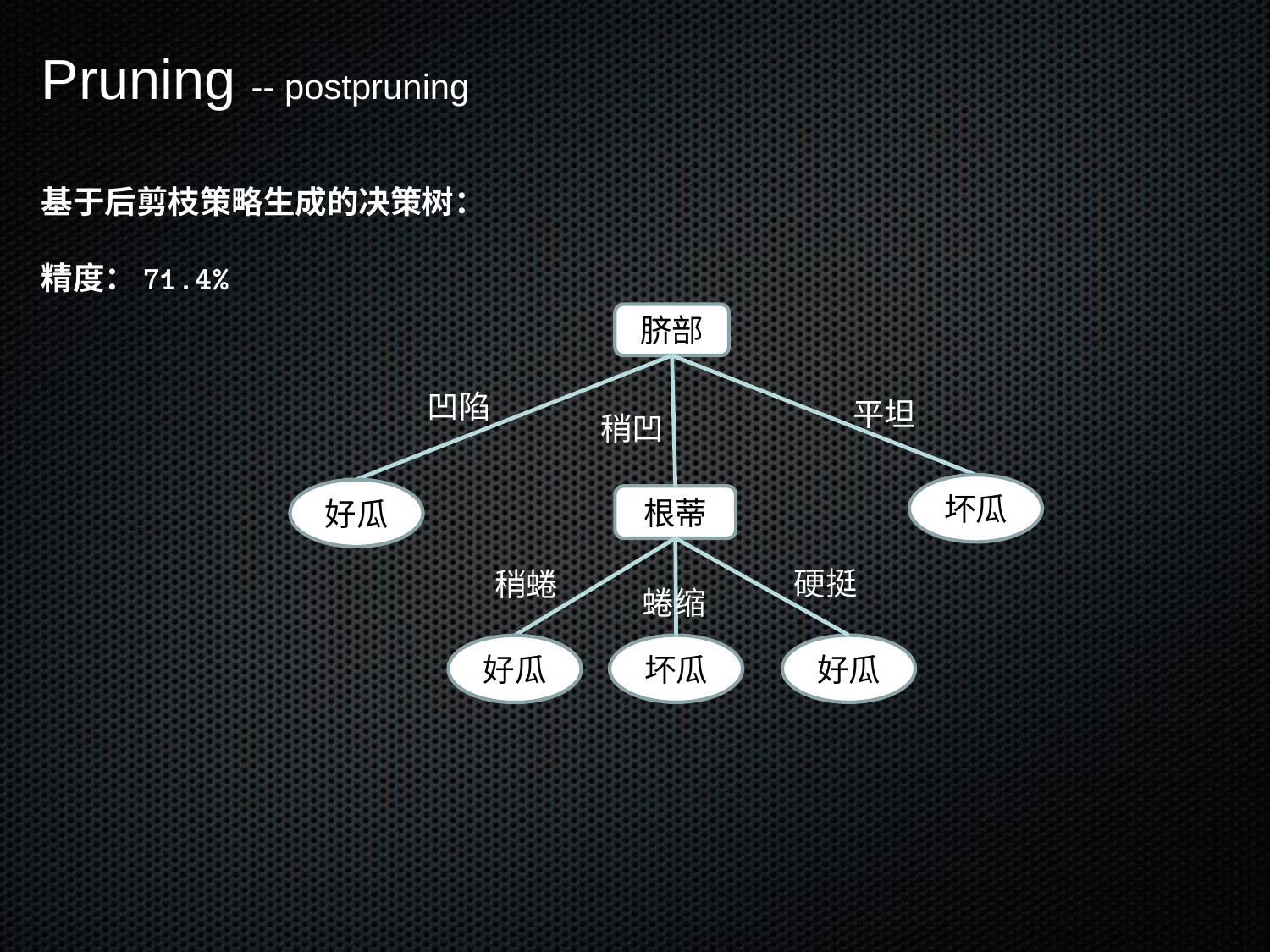

Pruning -- postpruning
基于后剪枝策略生成的决策树：

精度：71.4%
脐部
凹陷
平坦
稍凹
坏瓜
好瓜
根蒂
硬挺
稍蜷
蜷缩
坏瓜
好瓜
好瓜